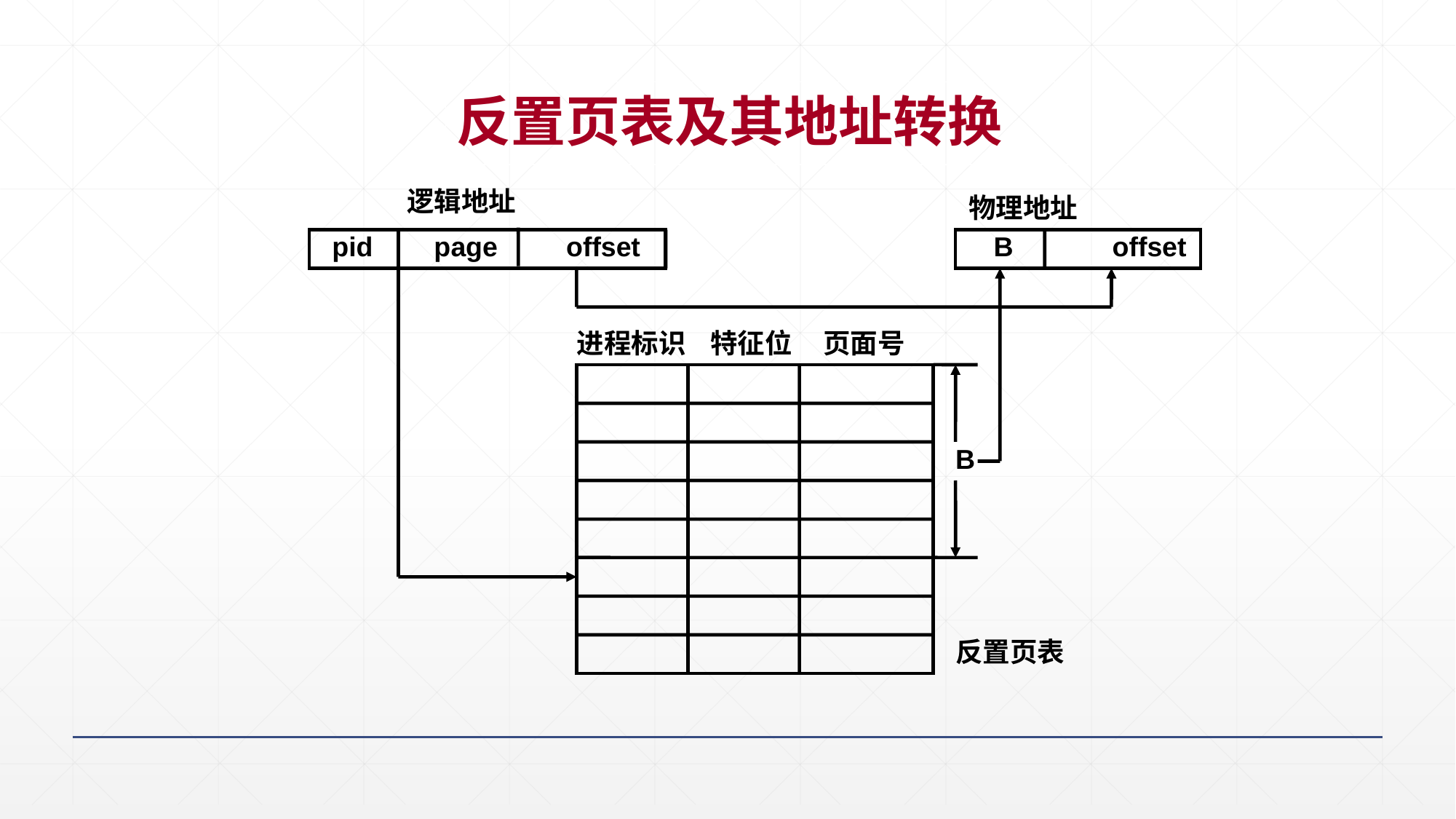

反置页表及其地址转换
逻辑地址
物理地址

   pid        page         offset

     B             offset

进程标识    特征位     页面号

B

反置页表